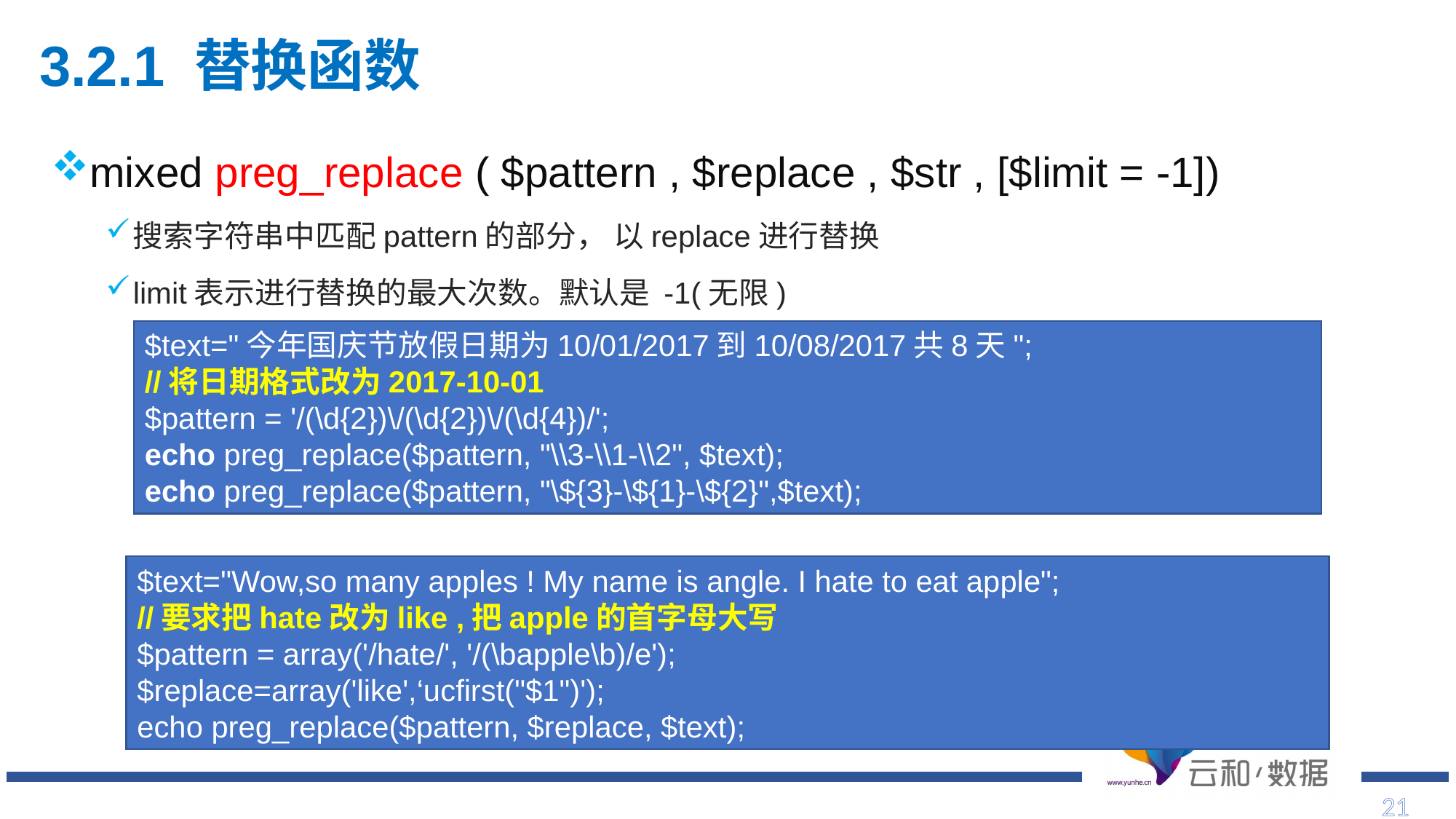

3.2.1 替换函数
# mixed preg_replace ( $pattern , $replace , $str , [$limit = -1])
搜索字符串中匹配pattern的部分， 以replace进行替换
limit表示进行替换的最大次数。默认是 -1(无限)

$text="今年国庆节放假日期为10/01/2017到10/08/2017共8天";
//将日期格式改为2017-10-01
$pattern = '/(\d{2})\/(\d{2})\/(\d{4})/';
echo preg_replace($pattern, "\\3-\\1-\\2", $text);
echo preg_replace($pattern, "\${3}-\${1}-\${2}",$text);
$text="Wow,so many apples ! My name is angle. I hate to eat apple";
//要求把hate改为like ,把apple的首字母大写
$pattern = array('/hate/', '/(\bapple\b)/e');
$replace=array('like',‘ucfirst("$1")');
echo preg_replace($pattern, $replace, $text);